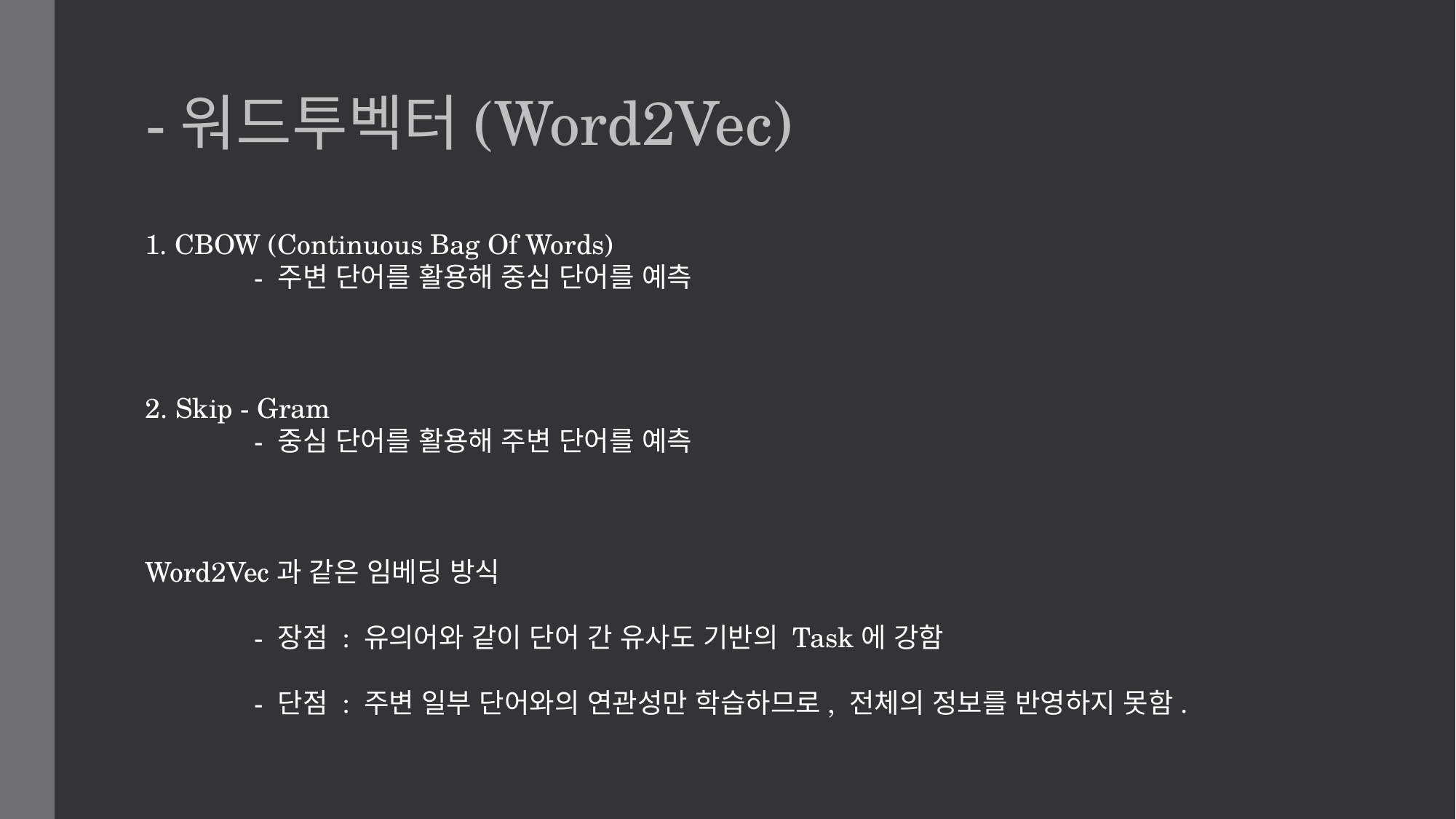

-워드투벡터(Word2Vec)

1. CBOW (Continuous Bag Of Words)
	- 주변 단어를 활용해 중심 단어를 예측

2. Skip - Gram
	- 중심 단어를 활용해 주변 단어를 예측

Word2Vec과 같은 임베딩 방식

	- 장점 : 유의어와 같이 단어 간 유사도 기반의 Task에 강함

	- 단점 : 주변 일부 단어와의 연관성만 학습하므로, 전체의 정보를 반영하지 못함.